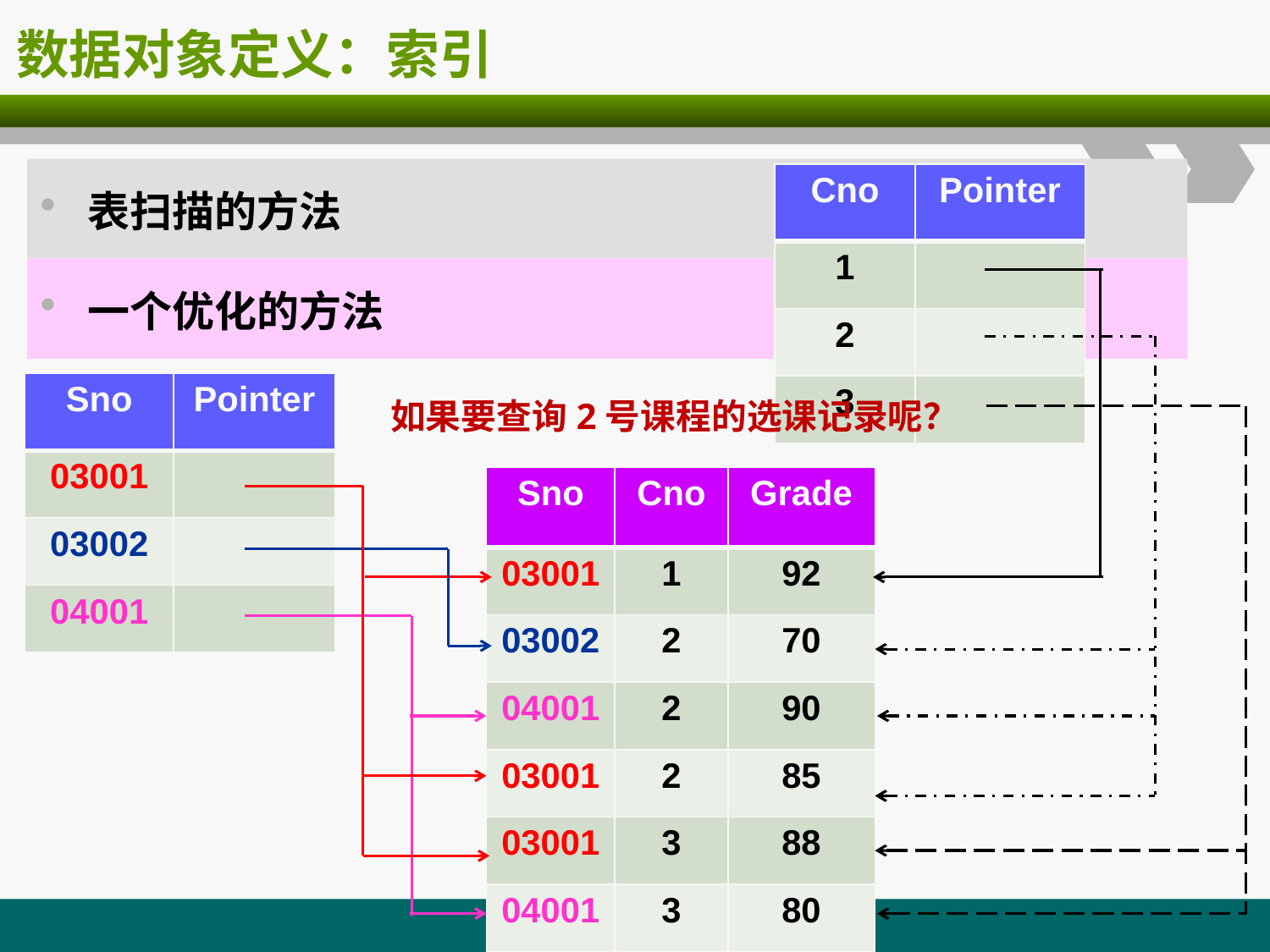

# 数据对象定义：索引
表扫描的方法
| Cno | Pointer |
| --- | --- |
| 1 |  |
| 2 |  |
| 3 |  |
一个优化的方法
| Sno | Pointer |
| --- | --- |
| 03001 |  |
| 03002 |  |
| 04001 |  |
如果要查询2号课程的选课记录呢？
| Sno | Cno | Grade |
| --- | --- | --- |
| 03001 | 1 | 92 |
| 03002 | 2 | 70 |
| 04001 | 2 | 90 |
| 03001 | 2 | 85 |
| 03001 | 3 | 88 |
| 04001 | 3 | 80 |